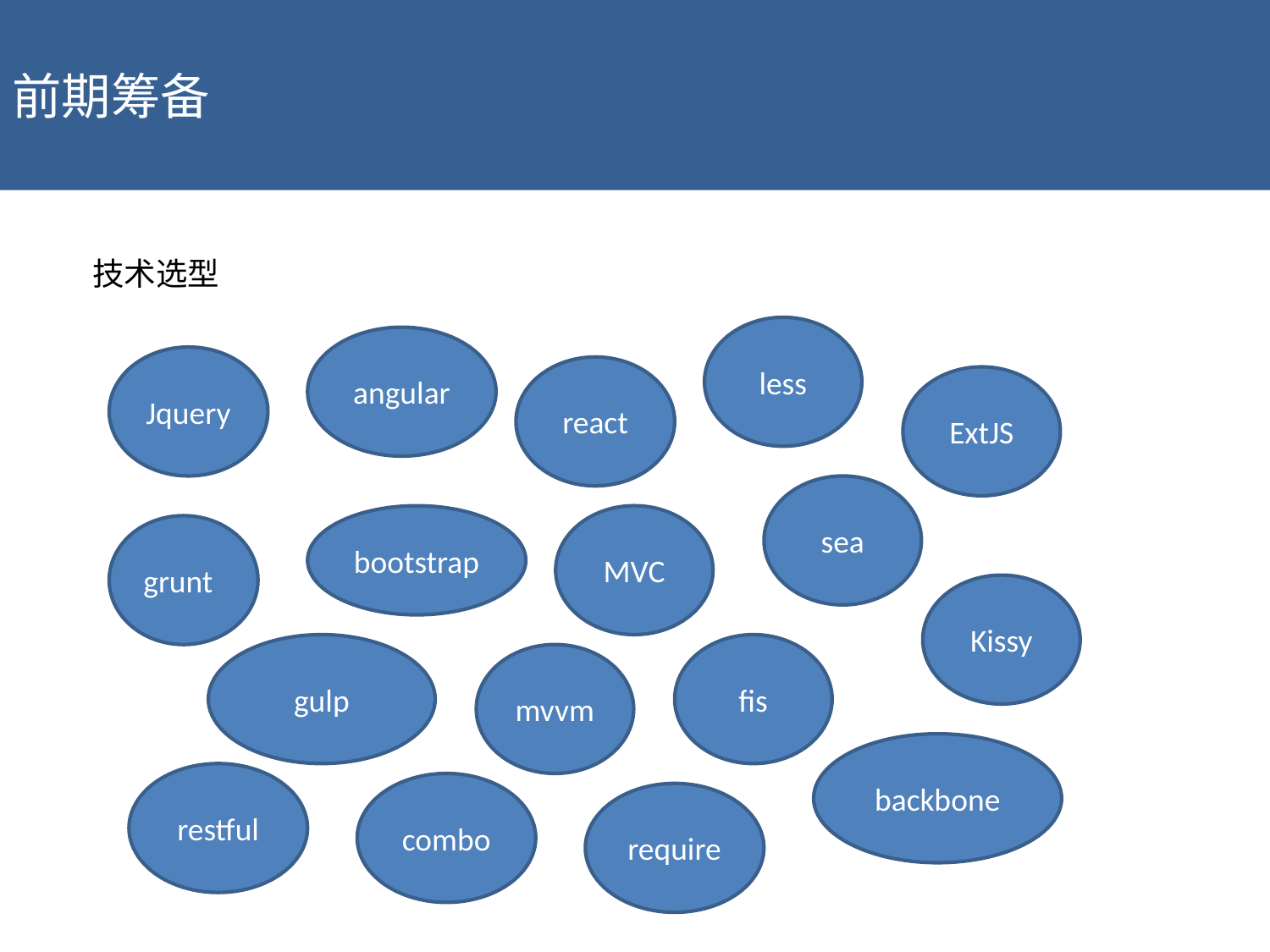

前期筹备

技术选型
点击添加文本
less
angular
Jquery
react
ExtJS
点击添加文本
sea
bootstrap
MVC
grunt
Kissy
点击添加文本
gulp
fis
mvvm
backbone
restful
点击添加文本
combo
require